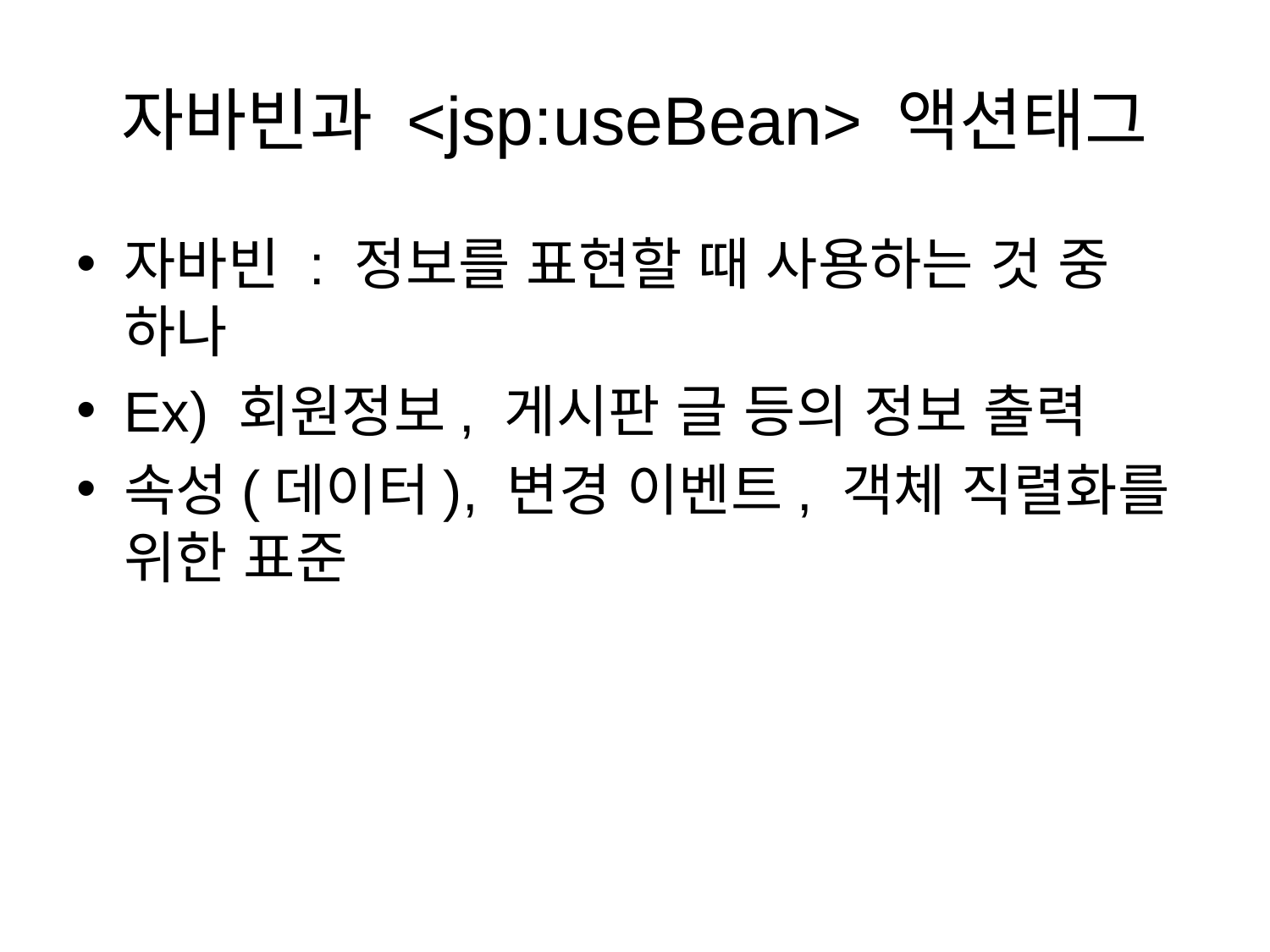

# 자바빈과 <jsp:useBean> 액션태그
자바빈 : 정보를 표현할 때 사용하는 것 중 하나
Ex) 회원정보, 게시판 글 등의 정보 출력
속성(데이터), 변경 이벤트, 객체 직렬화를 위한 표준